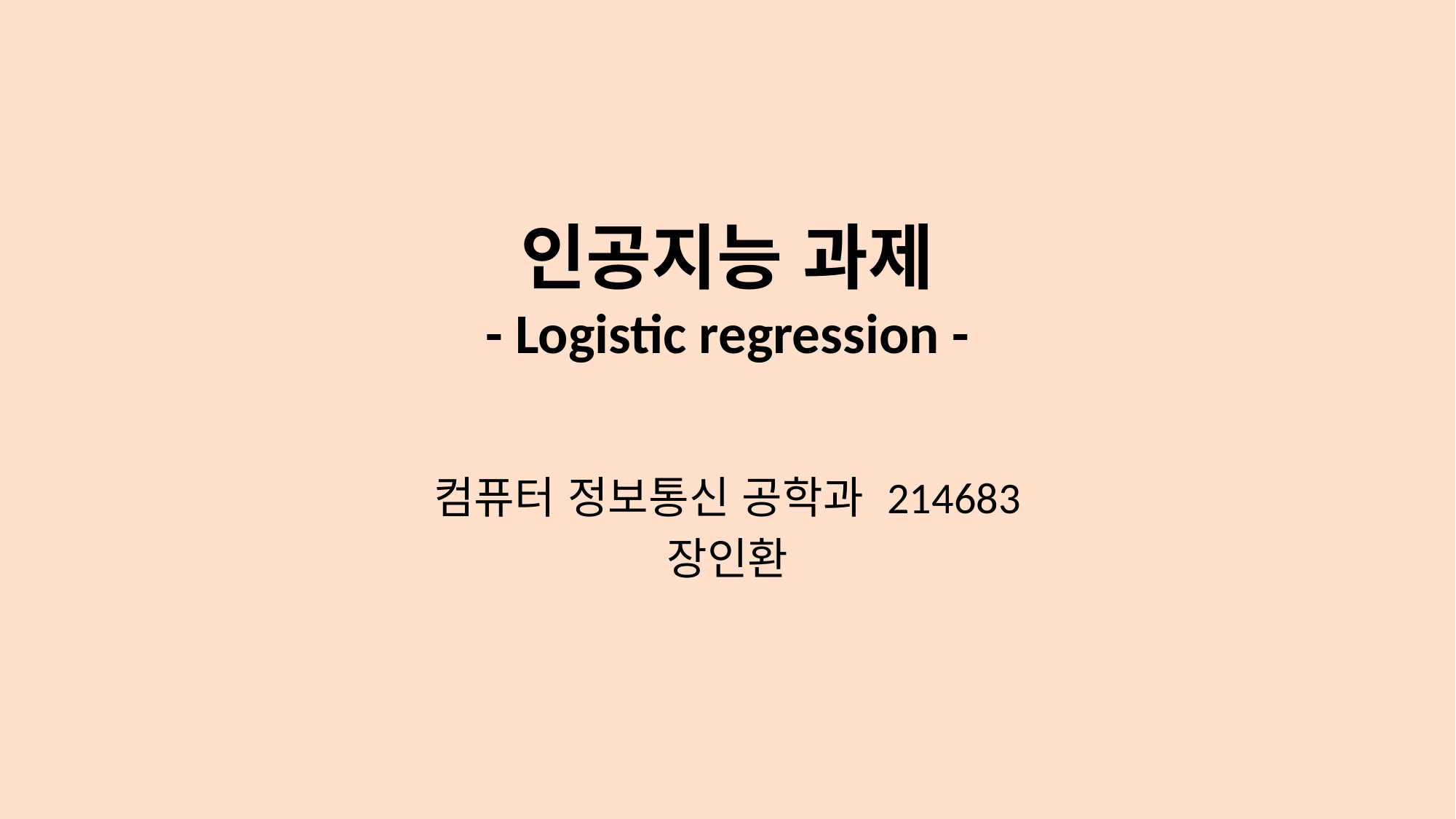

# 인공지능 과제 - Logistic regression -
컴퓨터 정보통신 공학과 214683
장인환